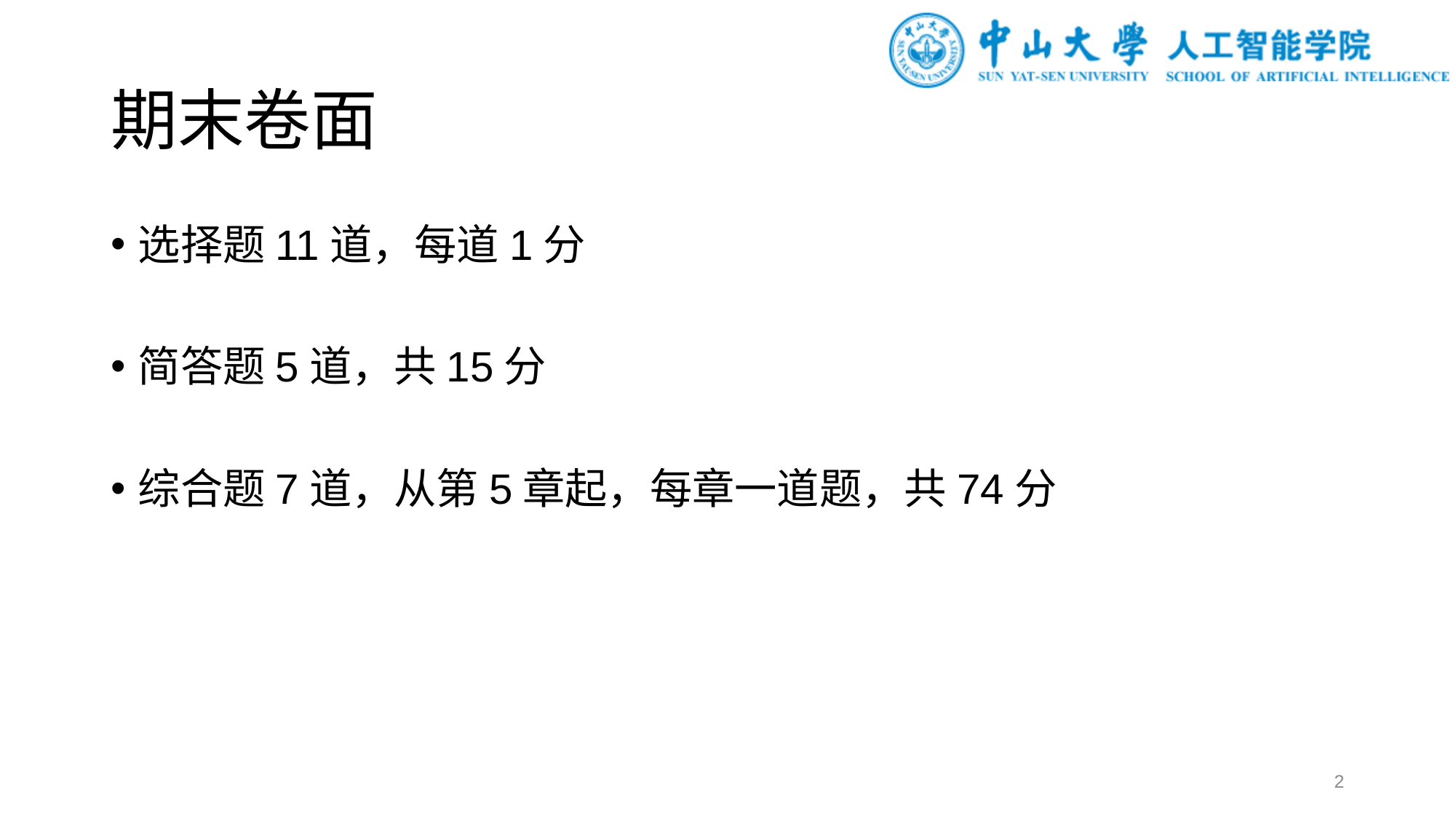

# 期末卷面
选择题11道，每道1分

简答题5道，共15分

综合题7道，从第5章起，每章一道题，共74分
2